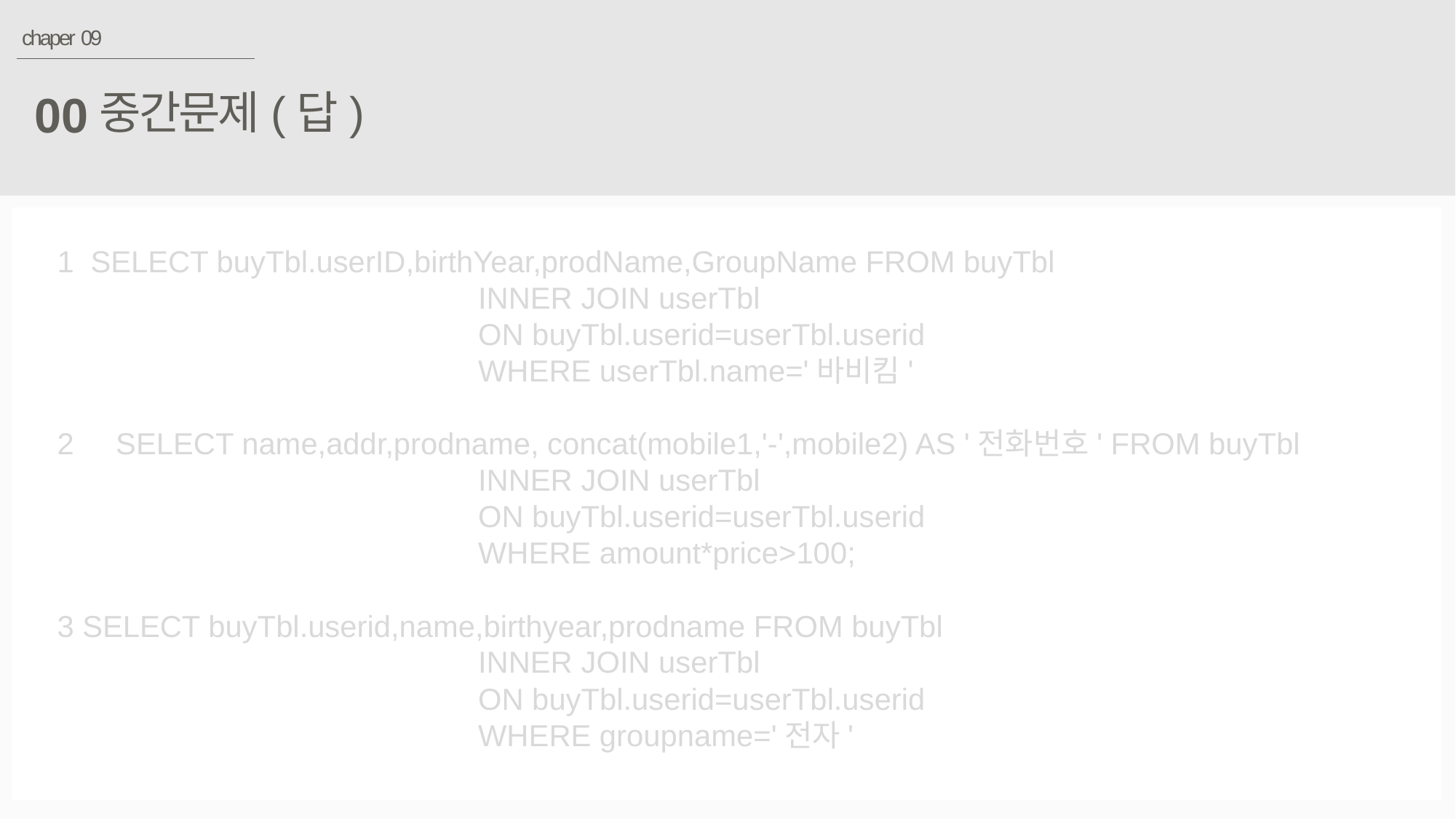

chaper  09
중간문제(답)
00

1  SELECT buyTbl.userID,birthYear,prodName,GroupName FROM buyTbl
	INNER JOIN userTbl
	ON buyTbl.userid=userTbl.userid
	WHERE userTbl.name='바비킴'

2     SELECT name,addr,prodname, concat(mobile1,'-',mobile2) AS '전화번호' FROM buyTbl
	INNER JOIN userTbl
	ON buyTbl.userid=userTbl.userid
	WHERE amount*price>100;

3 SELECT buyTbl.userid,name,birthyear,prodname FROM buyTbl
	INNER JOIN userTbl
	ON buyTbl.userid=userTbl.userid
	WHERE groupname='전자'